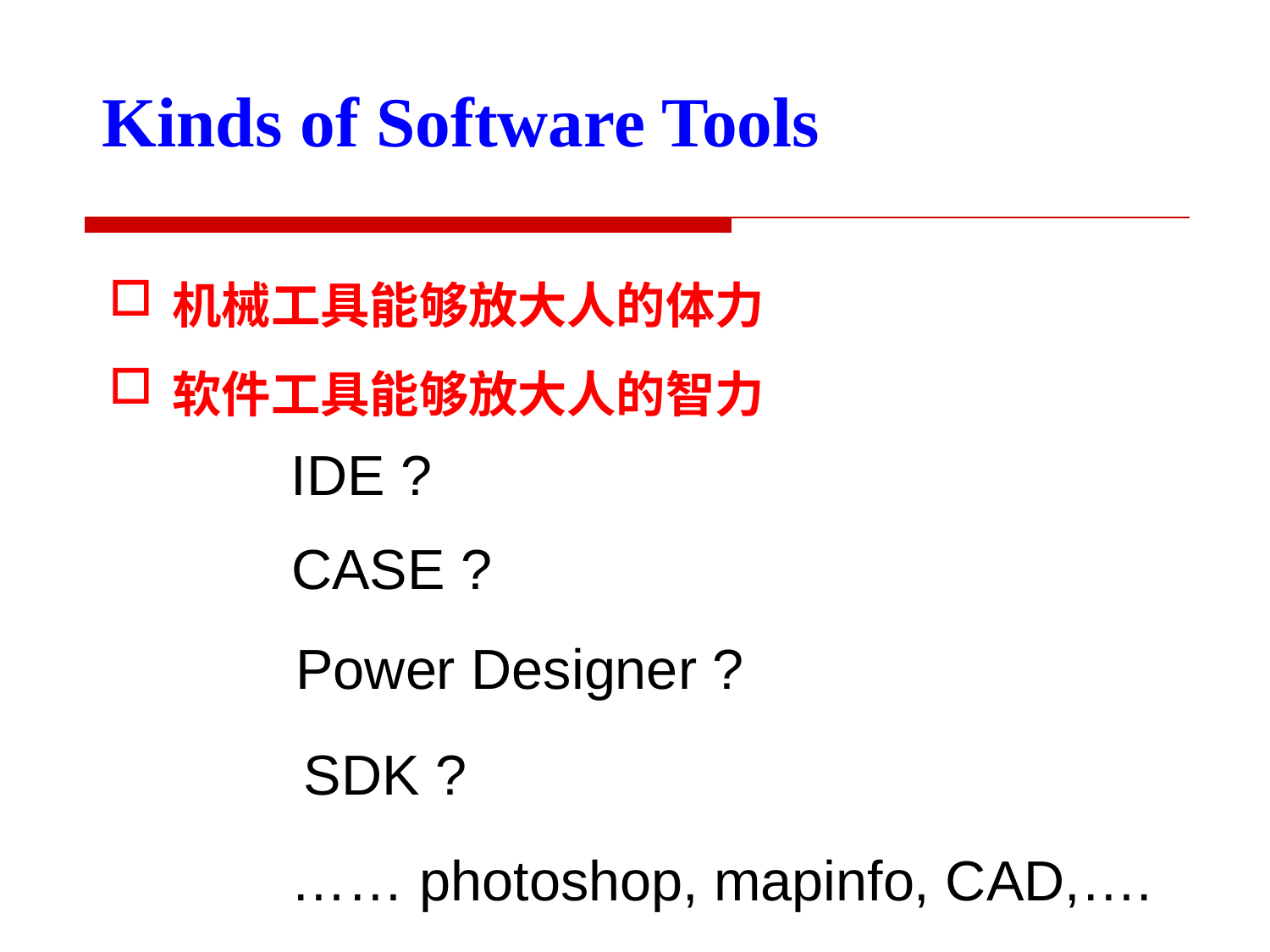

Kinds of Software Tools
机械工具能够放大人的体力
软件工具能够放大人的智力
IDE ?
CASE ?
Power Designer ?
SDK ?
…… photoshop, mapinfo, CAD,….